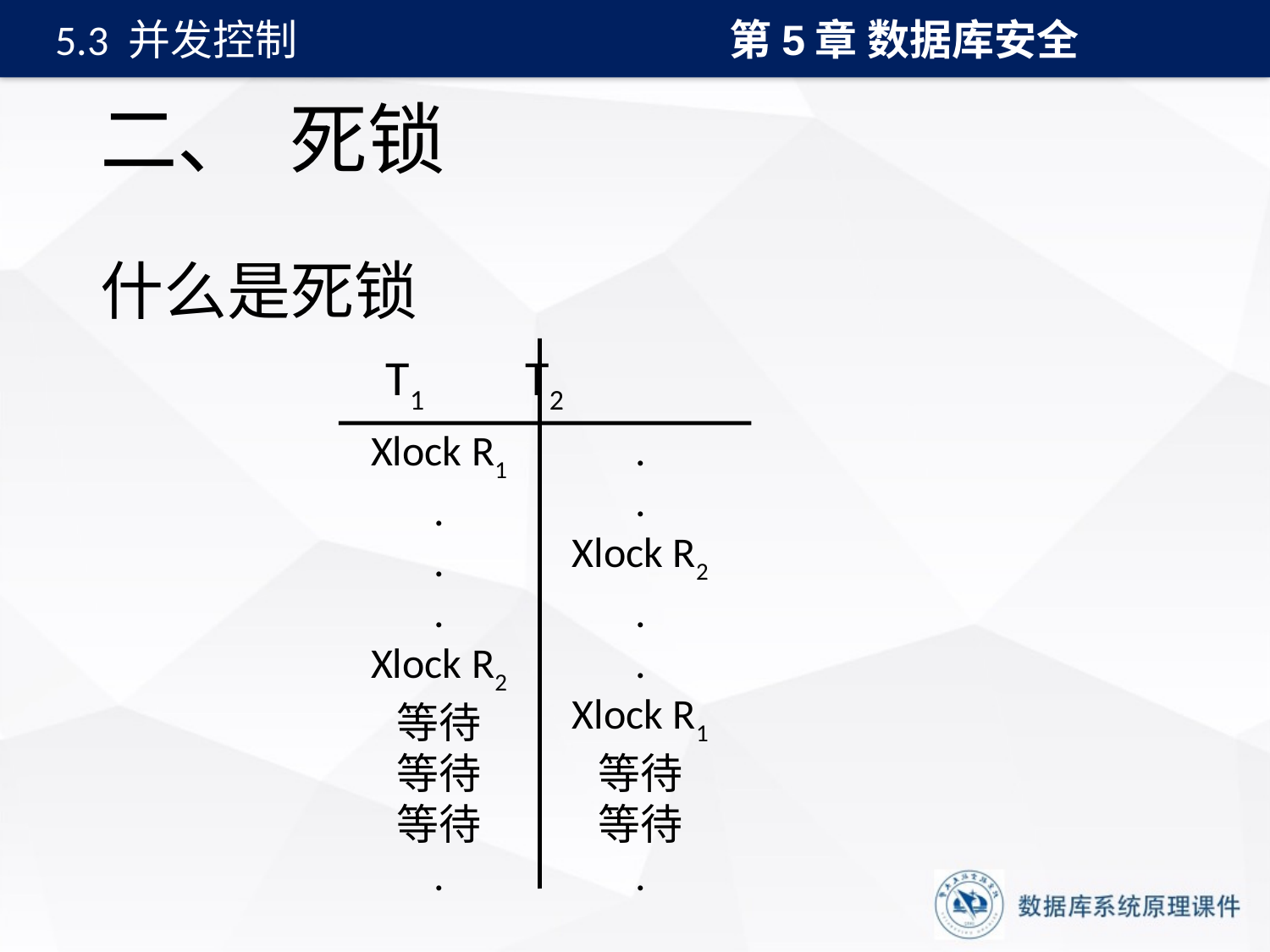

第5章 数据库安全
5.3 并发控制
# 二、  死锁
什么是死锁
			T1         T2

Xlock R1
.
.
.
Xlock R2
等待
等待
等待
.
.
.
Xlock R2
.
.
Xlock R1
等待
等待
.